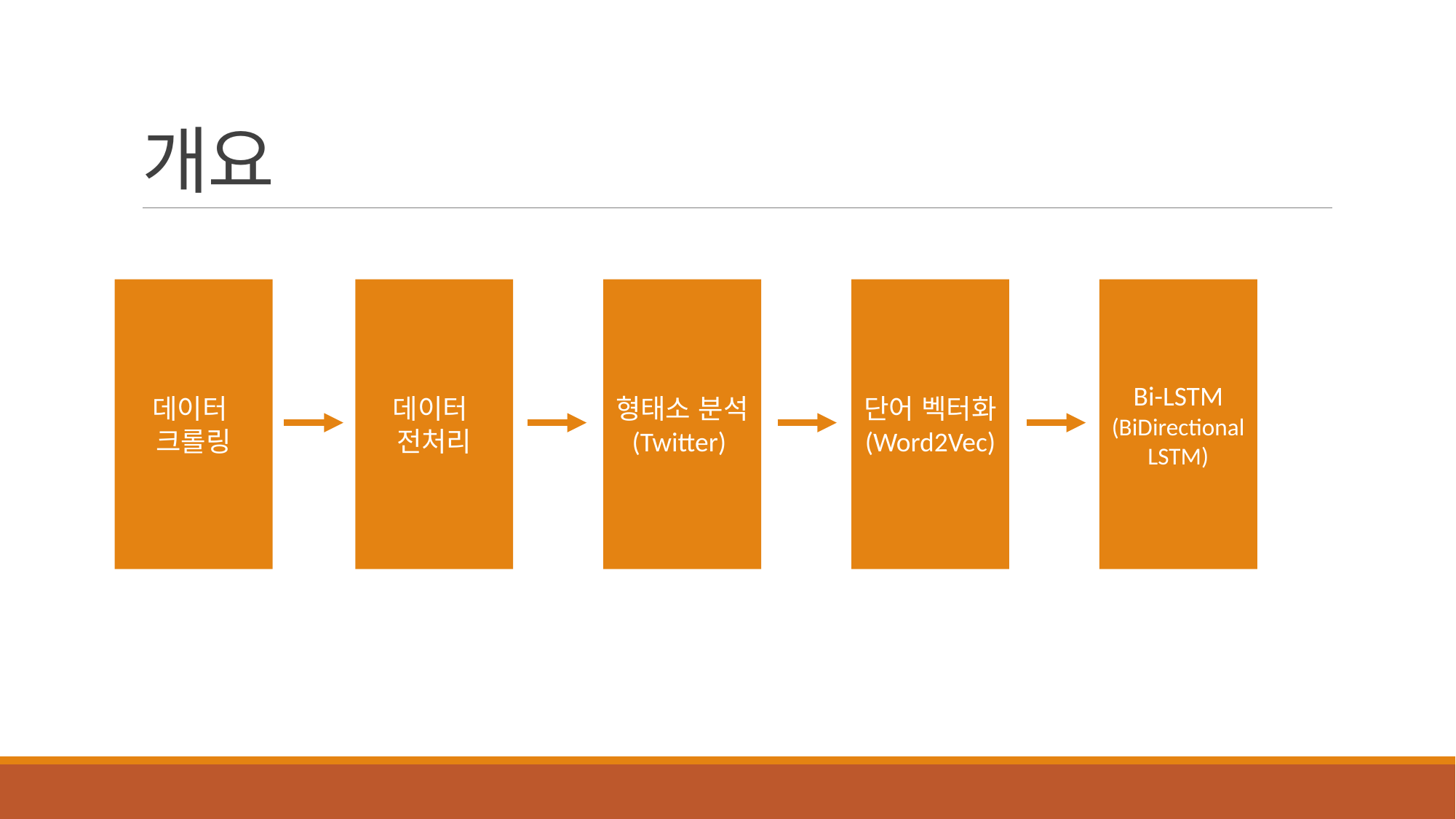

# 개요
데이터
크롤링
데이터
전처리
형태소 분석
(Twitter)
단어 벡터화
(Word2Vec)
Bi-LSTM
(BiDirectional
LSTM)